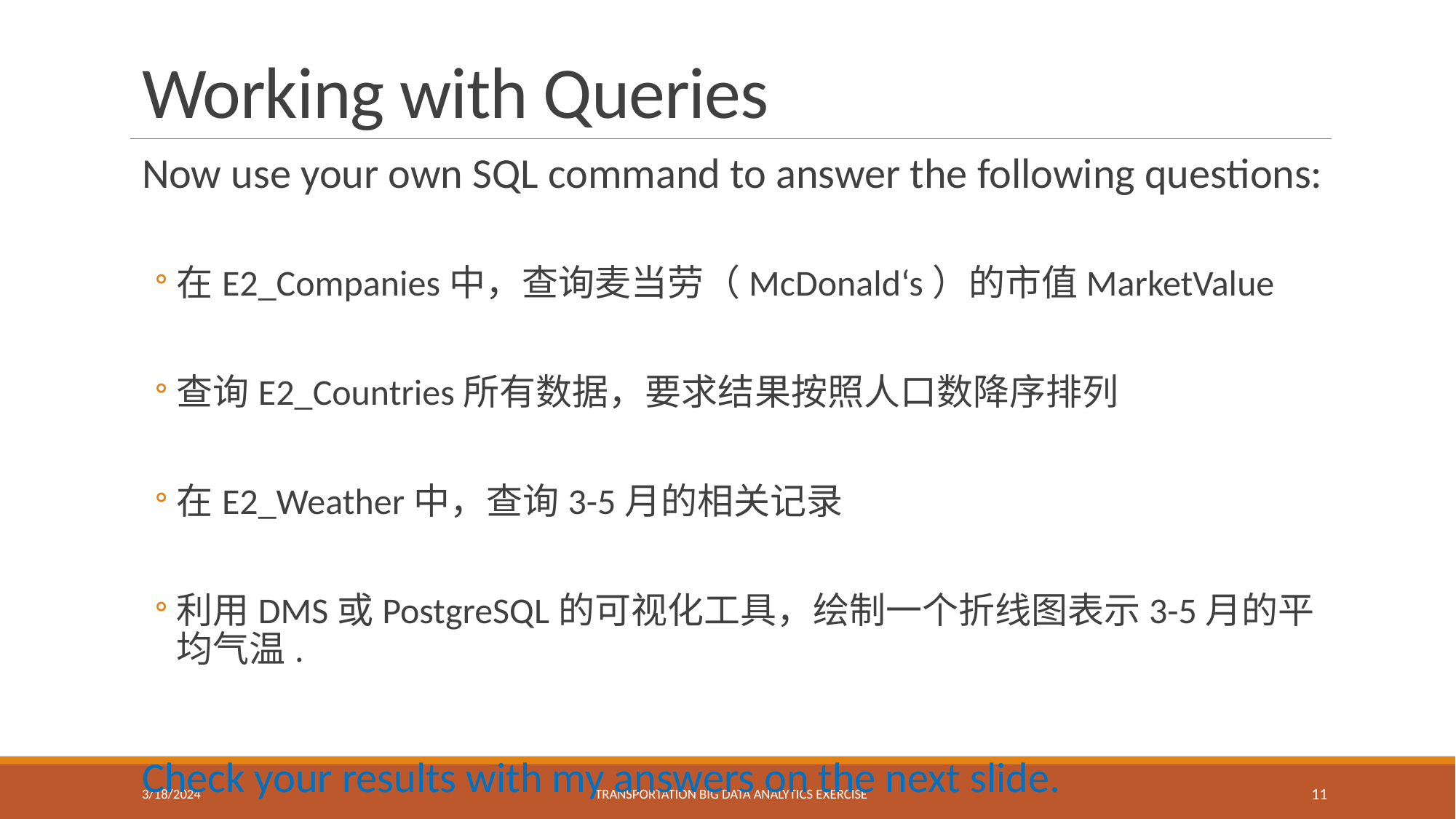

# Working with Queries
Now use your own SQL command to answer the following questions:

在E2_Companies中，查询麦当劳（McDonald‘s）的市值MarketValue

查询E2_Countries所有数据，要求结果按照人口数降序排列

在E2_Weather中，查询3-5月的相关记录

利用DMS或PostgreSQL的可视化工具，绘制一个折线图表示3-5月的平均气温.

Check your results with my answers on the next slide.
3/18/2024
Transportation Big Data Analytics eXERCISE
11